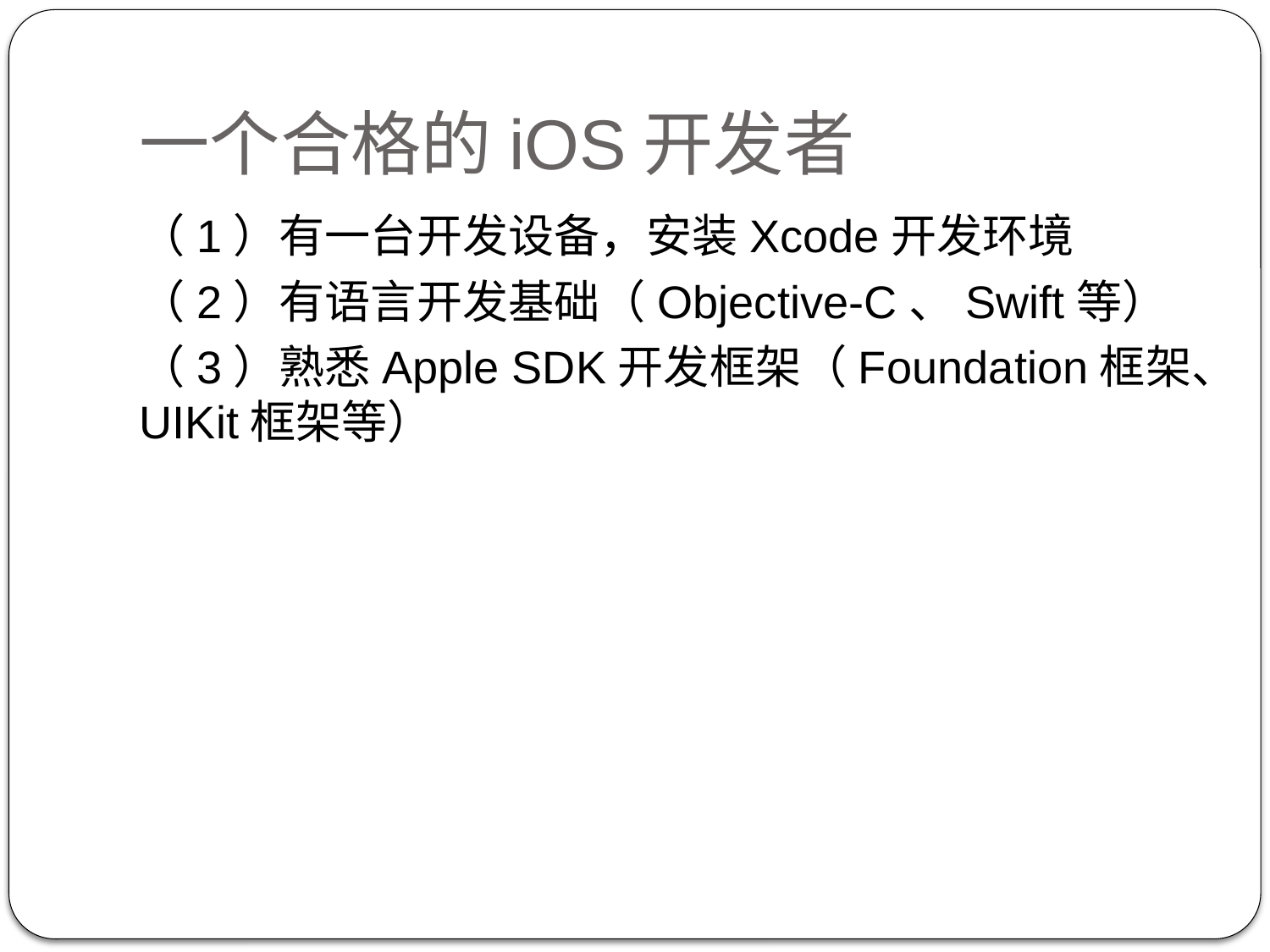

# 一个合格的iOS开发者
（1）有一台开发设备，安装Xcode开发环境
（2）有语言开发基础（Objective-C、Swift等）
（3）熟悉Apple SDK开发框架（Foundation框架、UIKit框架等）